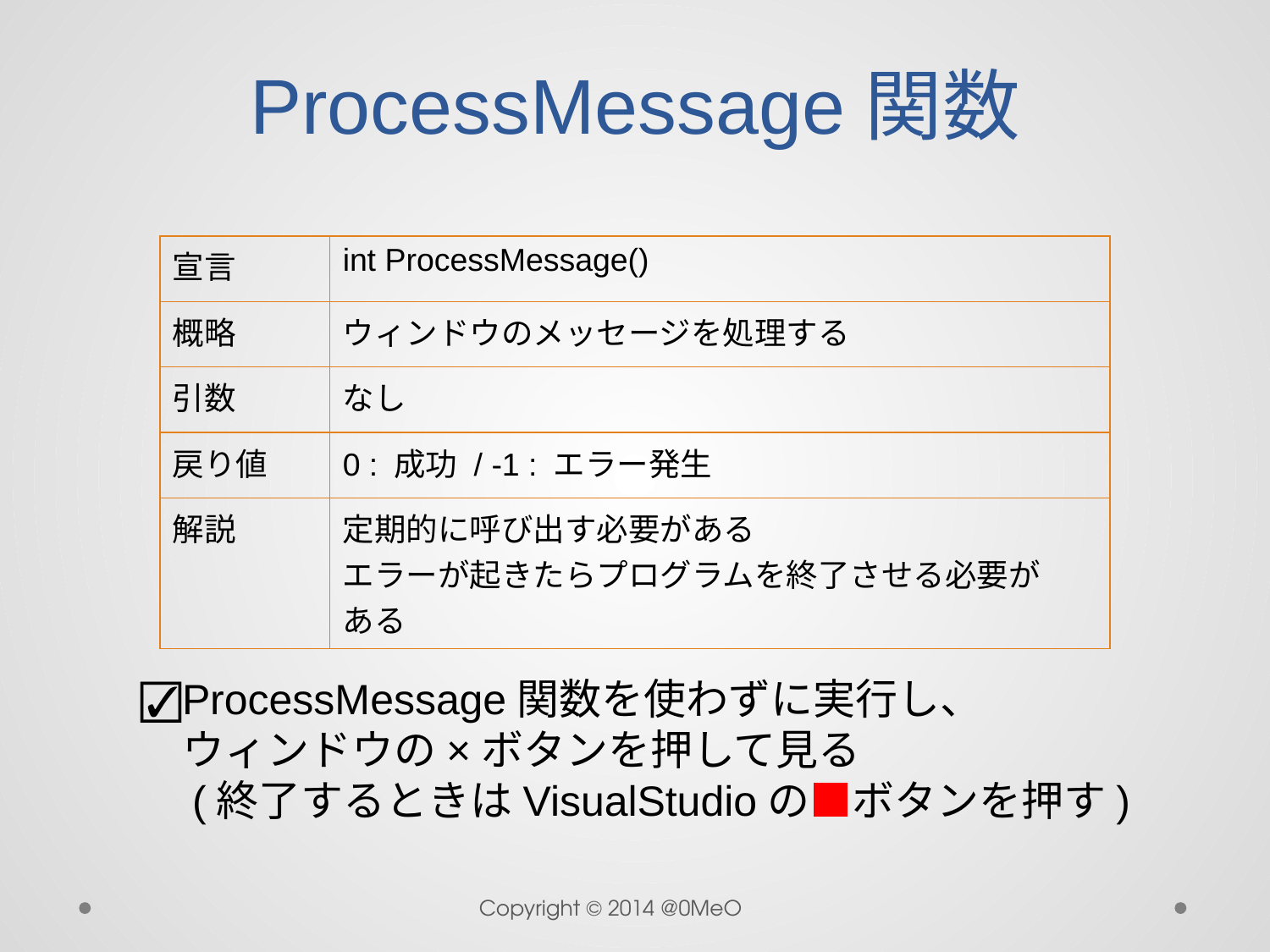

# ProcessMessage関数
| 宣言 | int ProcessMessage() |
| --- | --- |
| 概略 | ウィンドウのメッセージを処理する |
| 引数 | なし |
| 戻り値 | 0 : 成功 / -1 : エラー発生 |
| 解説 | 定期的に呼び出す必要がある エラーが起きたらプログラムを終了させる必要が ある |
☑ProcessMessage関数を使わずに実行し、
　ウィンドウの×ボタンを押して見る
　(終了するときはVisualStudioの■ボタンを押す)